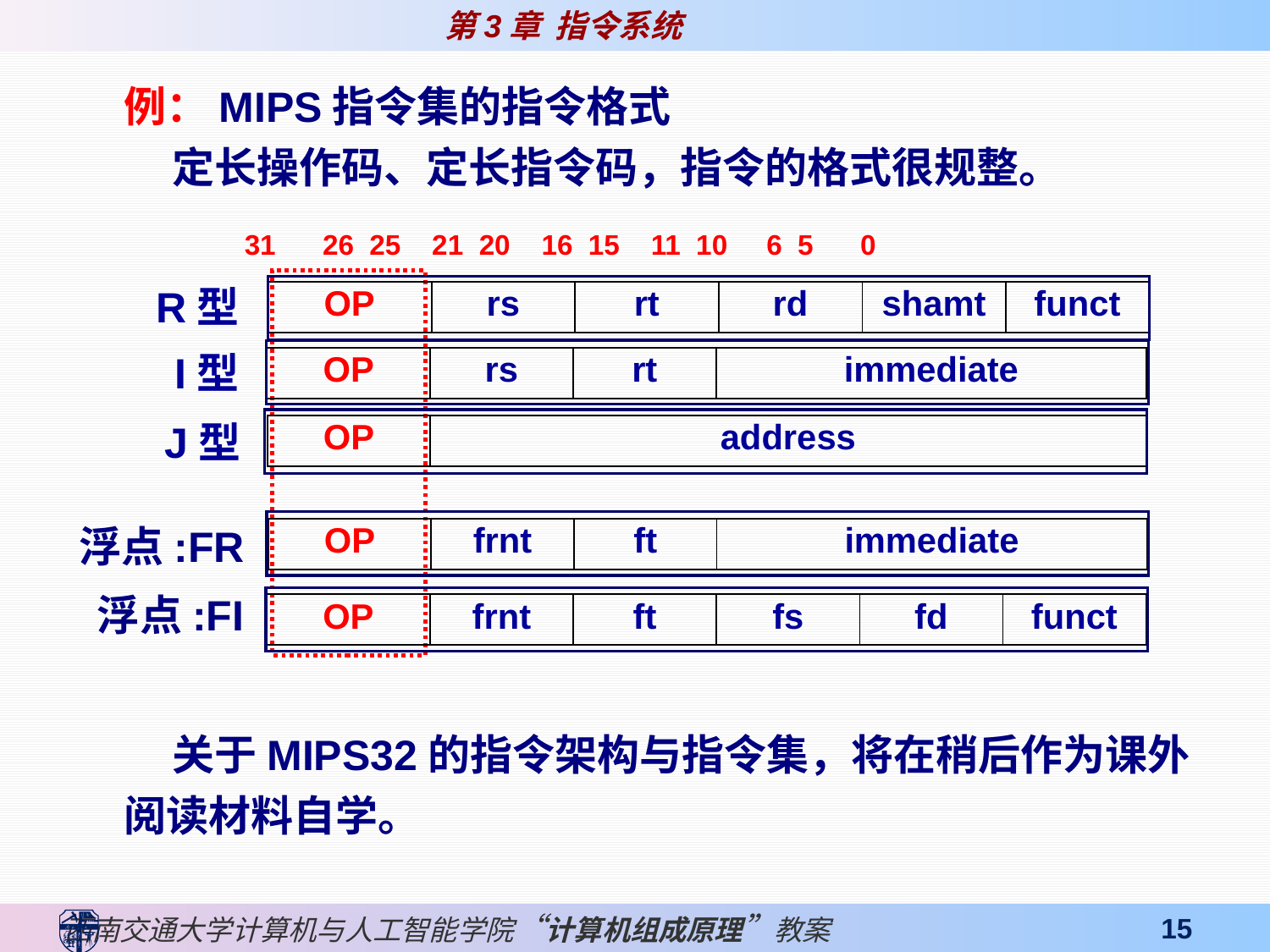

例：MIPS指令集的指令格式
    定长操作码、定长指令码，指令的格式很规整。

     31      26  25    21  20    16  15    11  10     6  5      0

| OP | rs | rt | rd | shamt | funct |
| --- | --- | --- | --- | --- | --- |
R型

| OP | rs | rt | immediate |
| --- | --- | --- | --- |
I型

| OP | address |
| --- | --- |
J型

| OP | frnt | ft | immediate |
| --- | --- | --- | --- |
浮点:FR

| OP | frnt | ft | fs | fd | funct |
| --- | --- | --- | --- | --- | --- |
浮点:FI
    关于MIPS32的指令架构与指令集，将在稍后作为课外阅读材料自学。